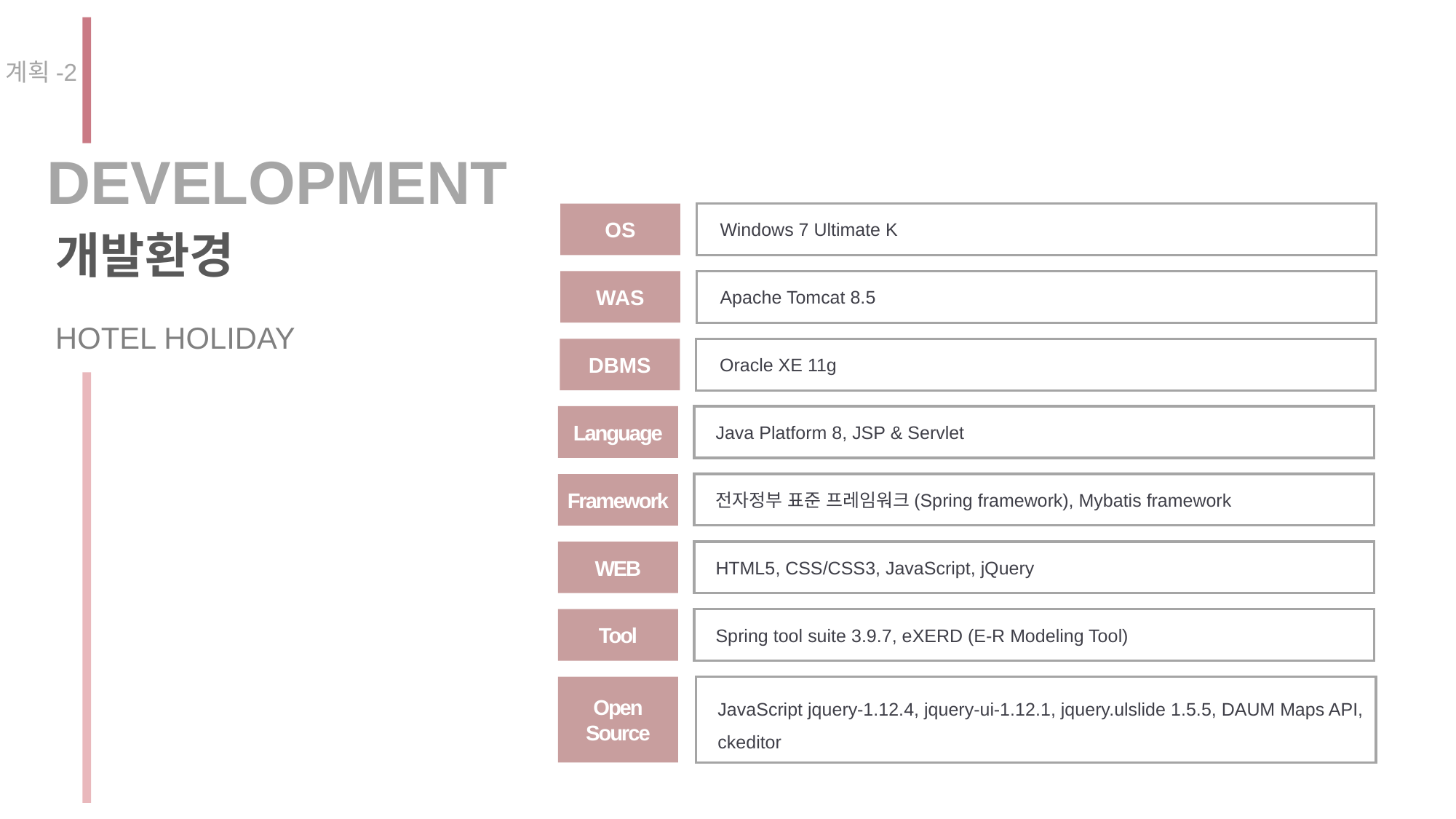

계획-2
DEVELOPMENT
OS
Windows 7 Ultimate K
개발환경
WAS
Apache Tomcat 8.5
HOTEL HOLIDAY
DBMS
Oracle XE 11g

Language
Java Platform 8, JSP & Servlet
Framework
전자정부 표준 프레임워크(Spring framework), Mybatis framework
WEB
HTML5, CSS/CSS3, JavaScript, jQuery
Tool
Spring tool suite 3.9.7, eXERD (E-R Modeling Tool)
Open
Source
JavaScript jquery-1.12.4, jquery-ui-1.12.1, jquery.ulslide 1.5.5, DAUM Maps API, ckeditor